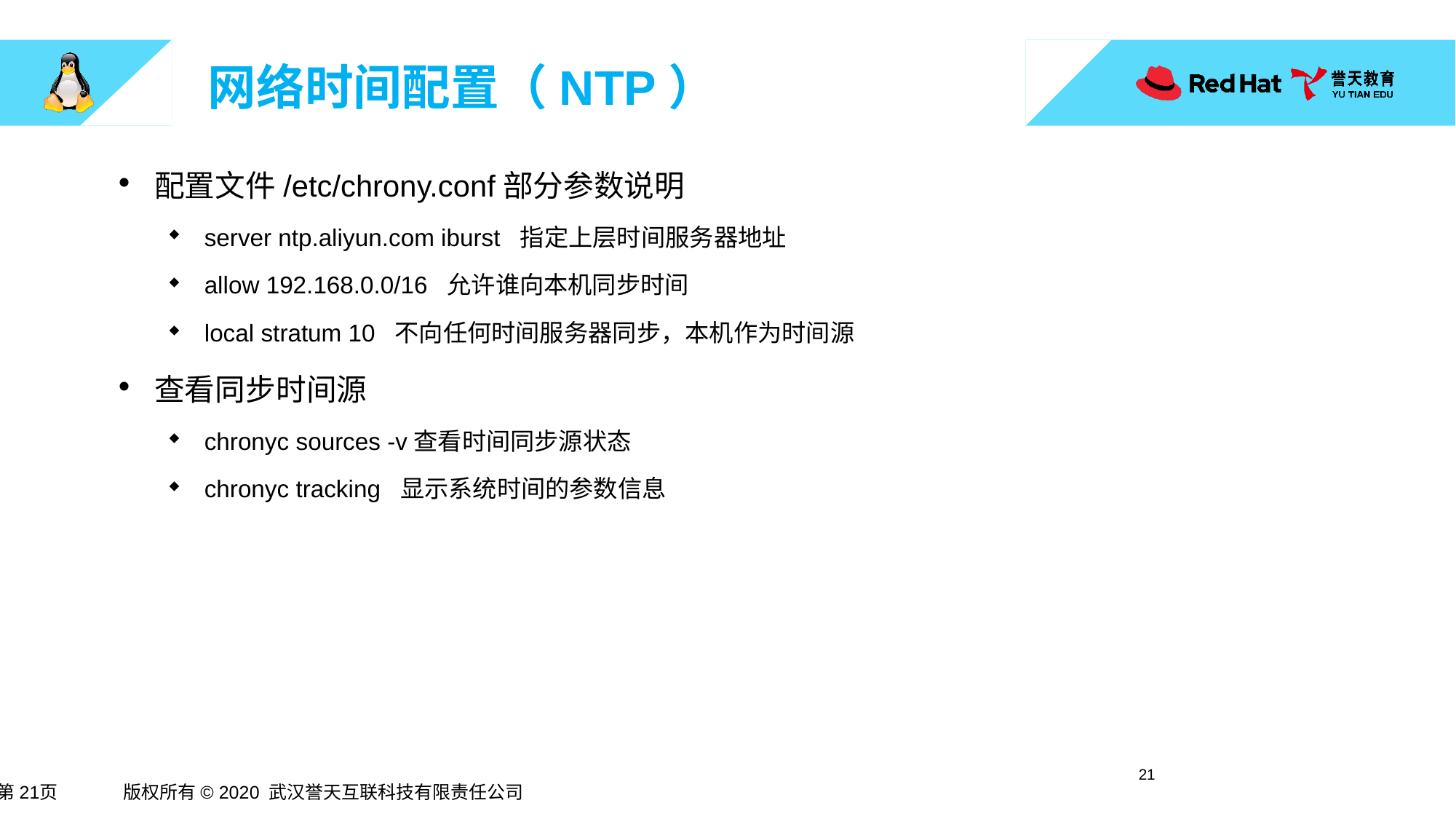

# 网络时间配置（NTP）
配置文件/etc/chrony.conf部分参数说明
server ntp.aliyun.com iburst  指定上层时间服务器地址
allow 192.168.0.0/16  允许谁向本机同步时间
local stratum 10  不向任何时间服务器同步，本机作为时间源
查看同步时间源
chronyc sources -v查看时间同步源状态
chronyc tracking  显示系统时间的参数信息

21